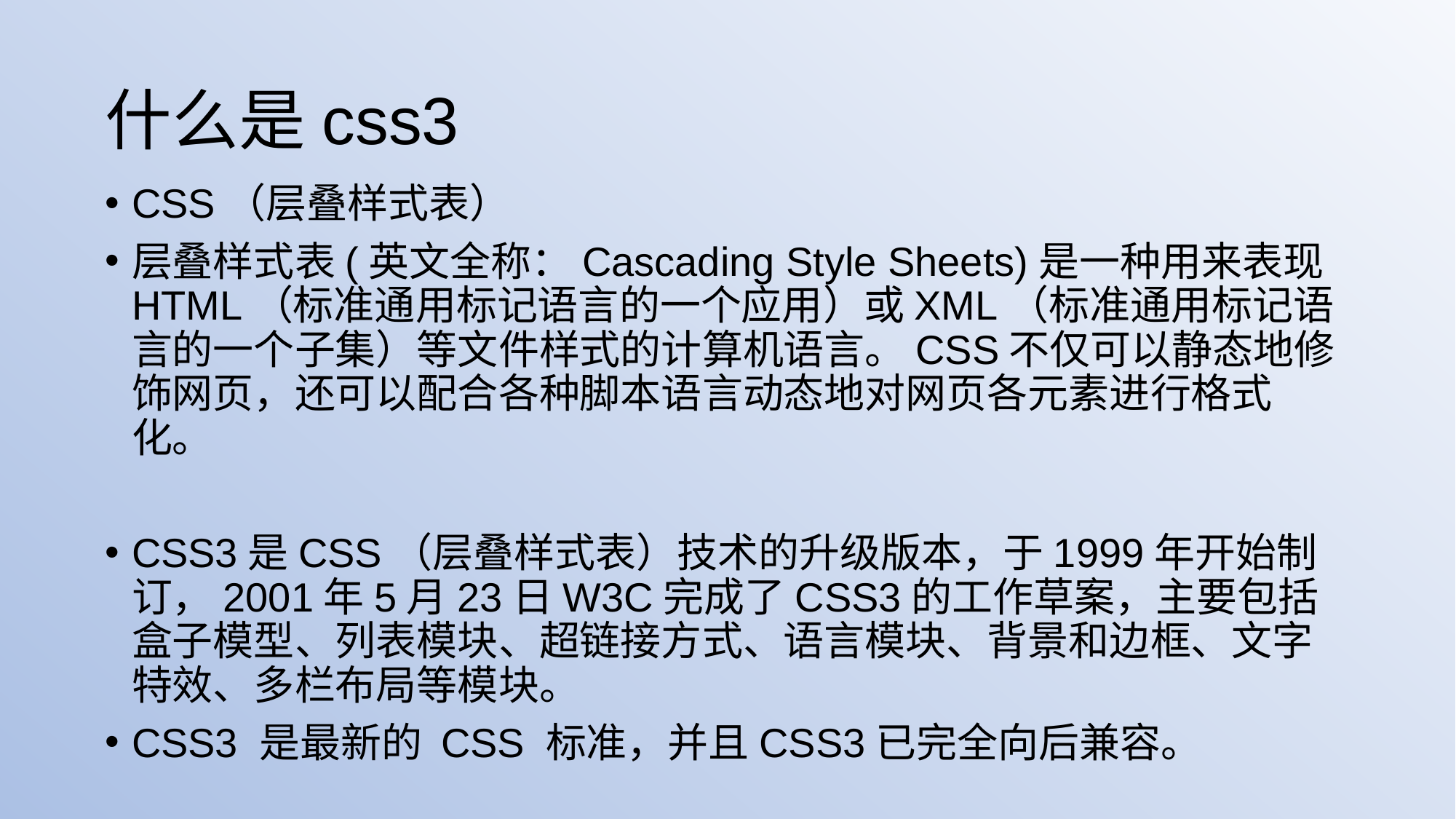

# 什么是css3
CSS（层叠样式表）
层叠样式表(英文全称：Cascading Style Sheets)是一种用来表现HTML（标准通用标记语言的一个应用）或XML（标准通用标记语言的一个子集）等文件样式的计算机语言。CSS不仅可以静态地修饰网页，还可以配合各种脚本语言动态地对网页各元素进行格式化。

CSS3是CSS（层叠样式表）技术的升级版本，于1999年开始制订，2001年5月23日W3C完成了CSS3的工作草案，主要包括盒子模型、列表模块、超链接方式、语言模块、背景和边框、文字特效、多栏布局等模块。
CSS3 是最新的 CSS 标准，并且CSS3已完全向后兼容。